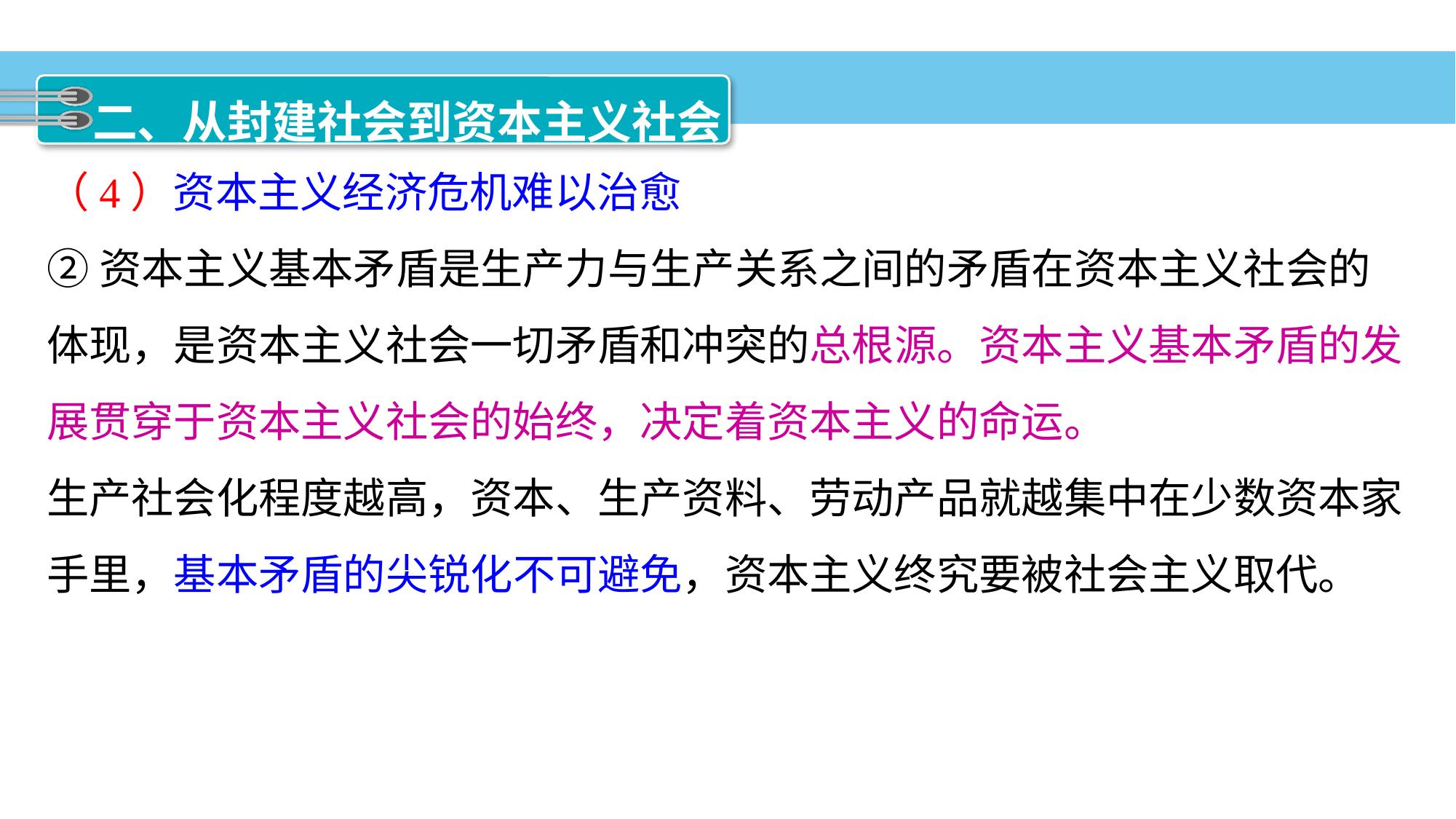

二、从封建社会到资本主义社会

（4）资本主义经济危机难以治愈
②资本主义基本矛盾是生产力与生产关系之间的矛盾在资本主义社会的体现，是资本主义社会一切矛盾和冲突的总根源。资本主义基本矛盾的发展贯穿于资本主义社会的始终，决定着资本主义的命运。
生产社会化程度越高，资本、生产资料、劳动产品就越集中在少数资本家手里，基本矛盾的尖锐化不可避免，资本主义终究要被社会主义取代。